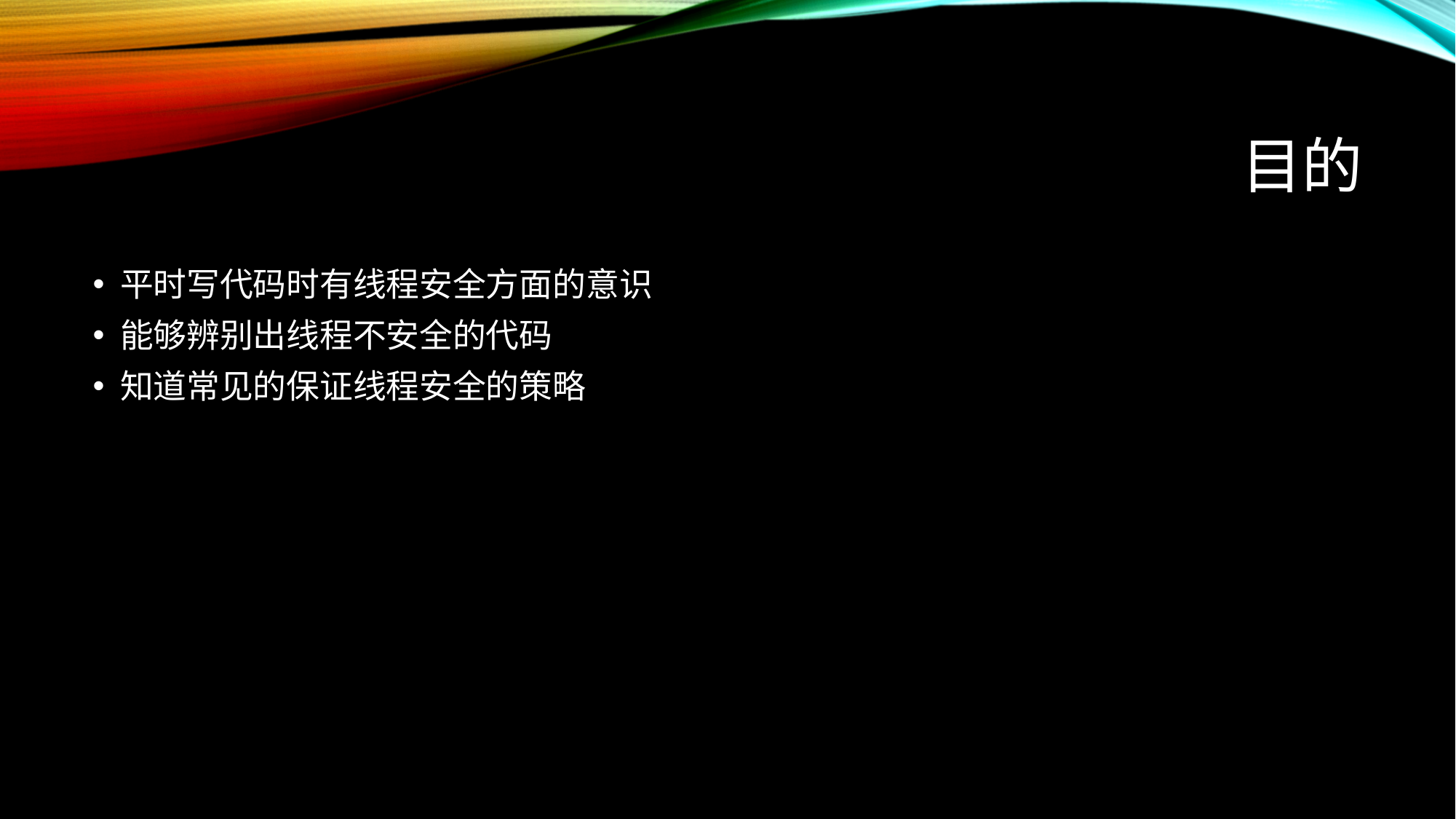

# 目的
平时写代码时有线程安全方面的意识
能够辨别出线程不安全的代码
知道常见的保证线程安全的策略